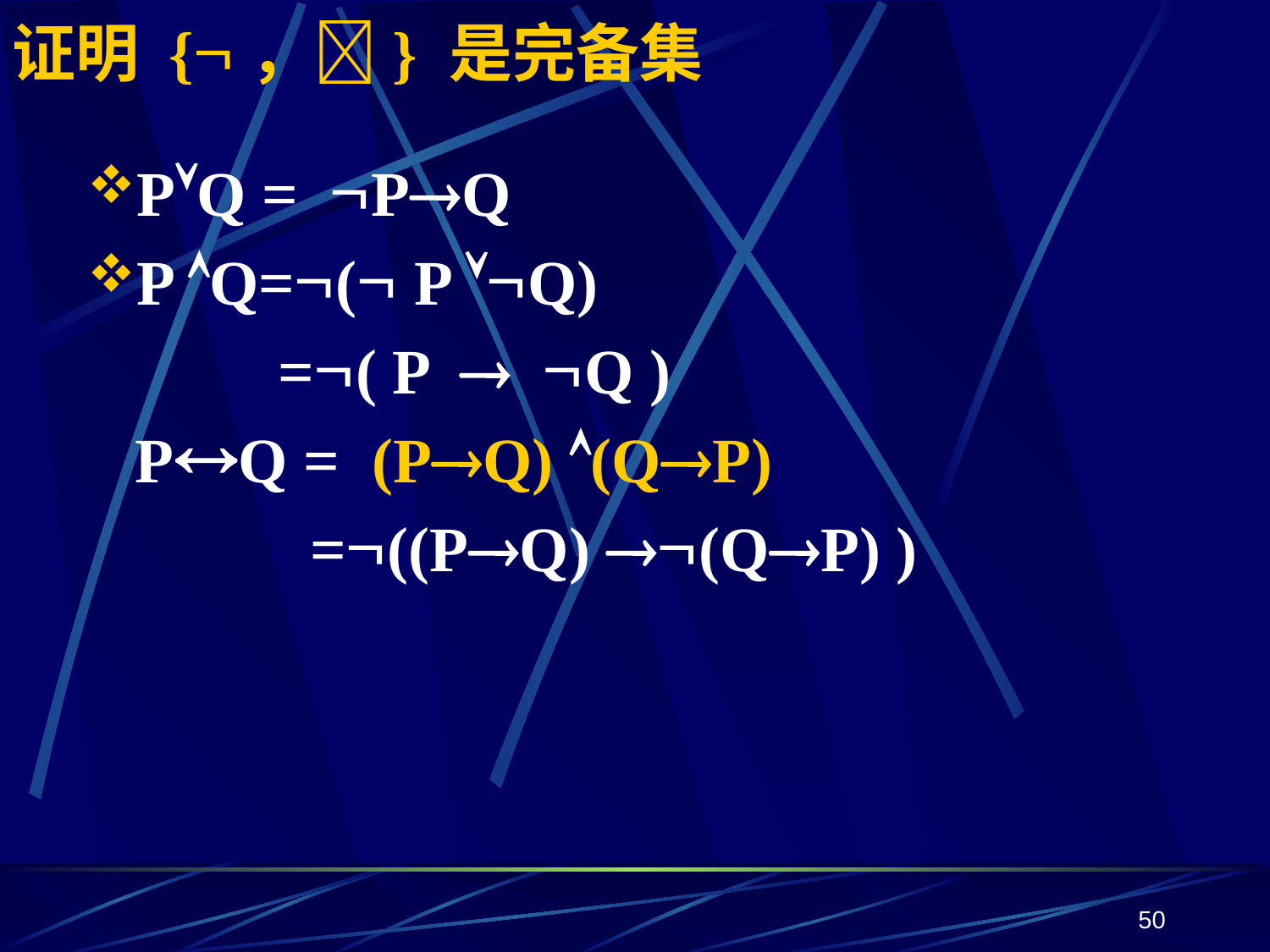

证明 {¬，→} 是完备集
P∨Q =  ¬P→Q
P ∧Q=¬(¬ P ∨¬Q)
            =¬( P  →  ¬Q )
   P↔Q =  (P→Q) ∧(Q→P)
              =¬((P→Q) →¬(Q→P) )

50